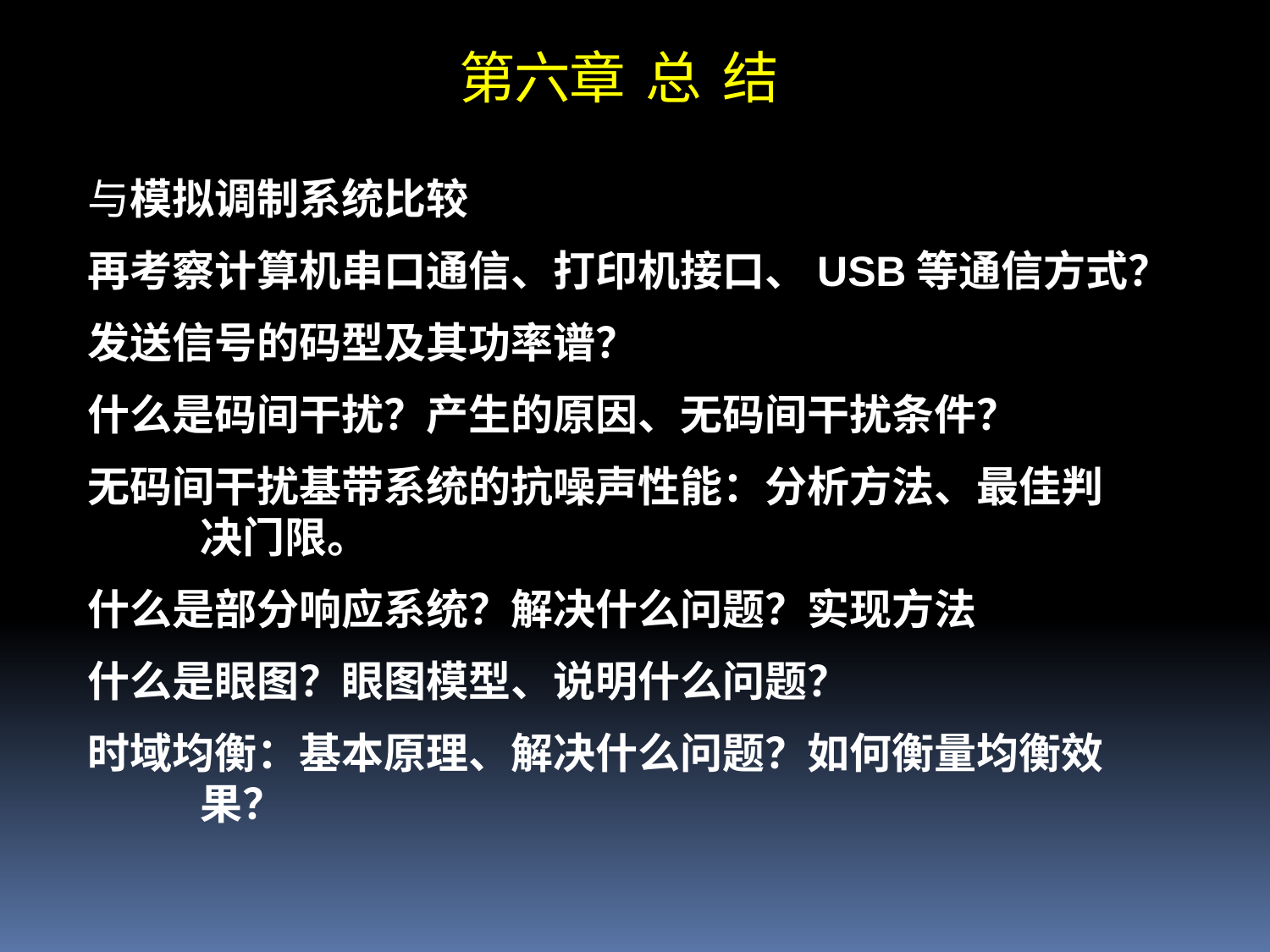

第六章  总  结
与模拟调制系统比较
再考察计算机串口通信、打印机接口、USB等通信方式？
发送信号的码型及其功率谱？
什么是码间干扰？产生的原因、无码间干扰条件？
无码间干扰基带系统的抗噪声性能：分析方法、最佳判决门限。
什么是部分响应系统？解决什么问题？实现方法
什么是眼图？眼图模型、说明什么问题？
时域均衡：基本原理、解决什么问题？如何衡量均衡效果？